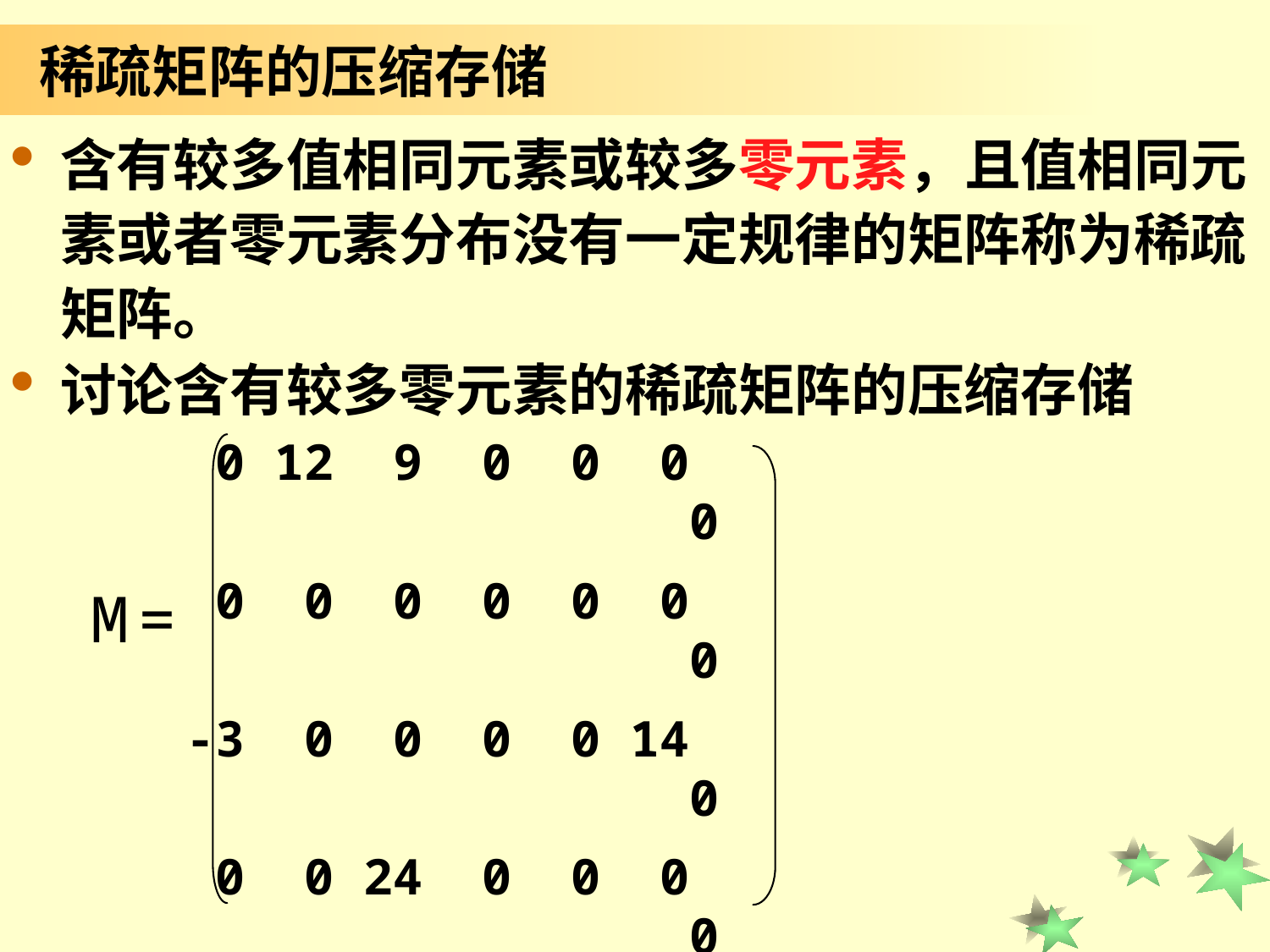

# 稀疏矩阵的压缩存储
含有较多值相同元素或较多零元素，且值相同元素或者零元素分布没有一定规律的矩阵称为稀疏矩阵。
讨论含有较多零元素的稀疏矩阵的压缩存储
 0 12  9  0  0  0  0
 0  0  0  0  0  0  0
-3  0  0  0  0 14  0
 0  0 24  0  0  0  0
 0 18  0  0  0  0  0
15  0  0 -7  0  0  0

M =